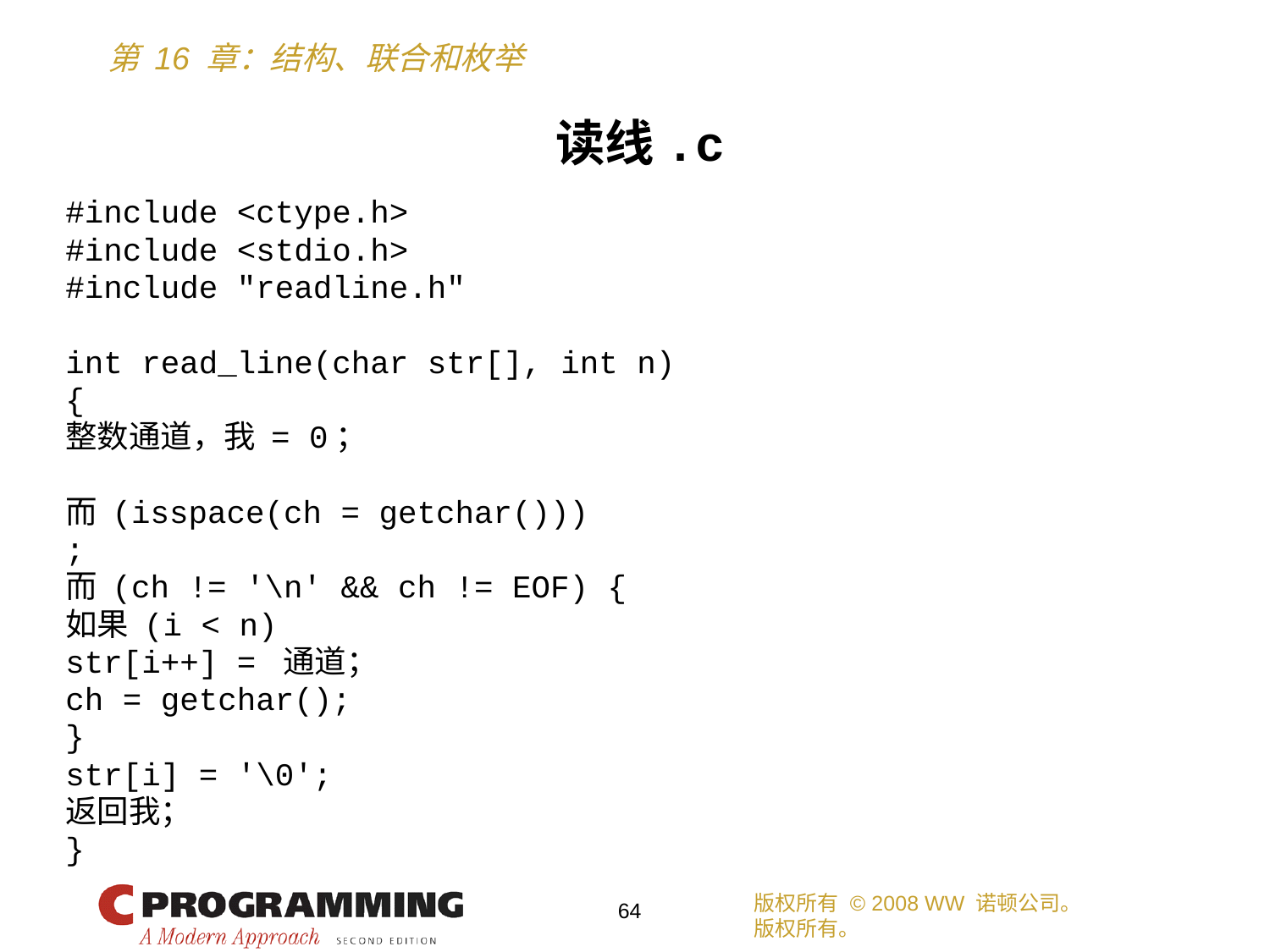

读线.c

#include <ctype.h>
#include <stdio.h>
#include "readline.h"

int read_line(char str[], int n)
{
整数通道，我 = 0；

而 (isspace(ch = getchar()))
;
而 (ch != '\n' && ch != EOF) {
如果 (i < n)
str[i++] = 通道；
ch = getchar();
}
str[i] = '\0';
返回我；
}
版权所有 © 2008 WW 诺顿公司。
版权所有。
64